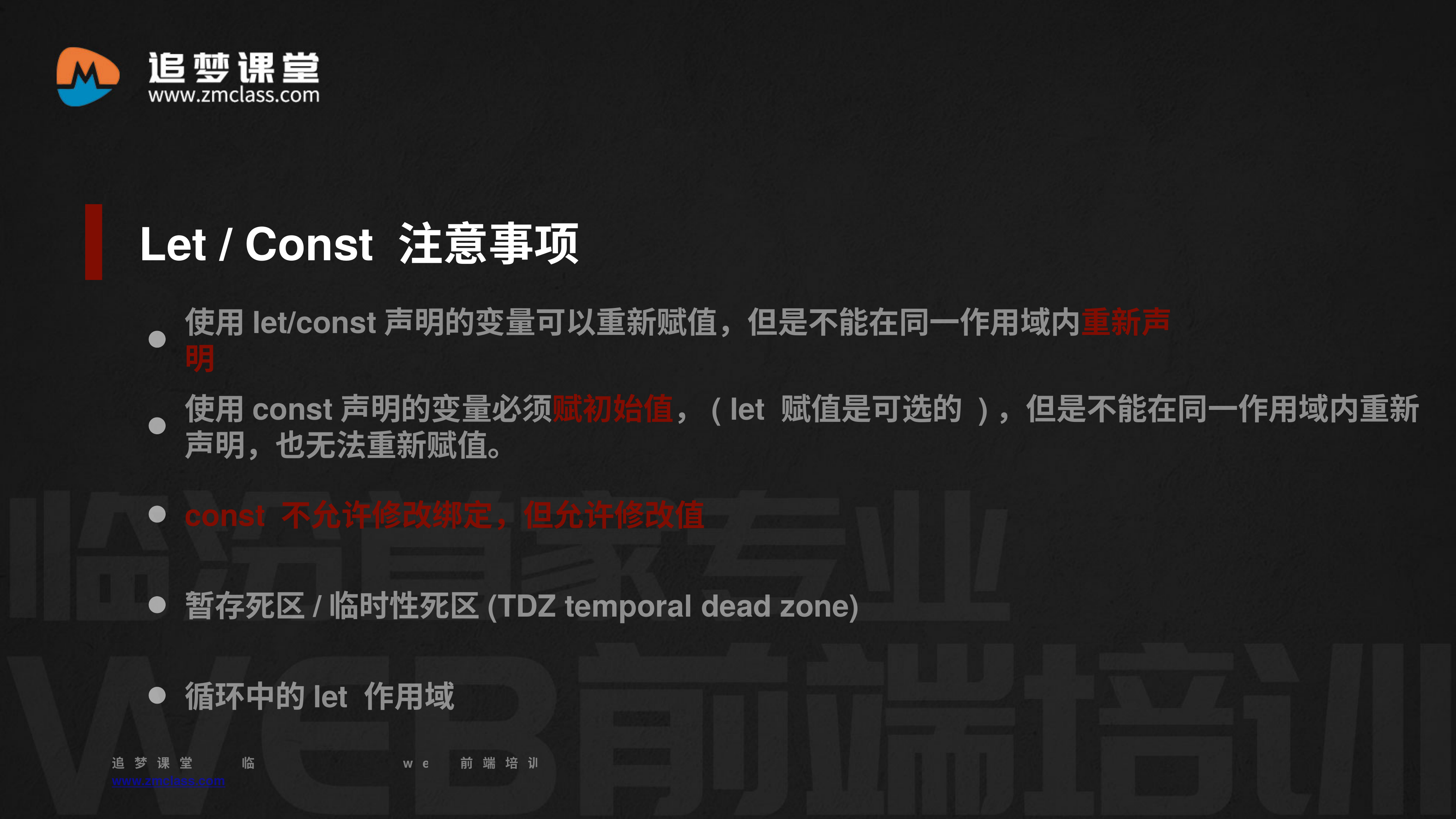

Let / Const 注意事项
使用let/const声明的变量可以重新赋值，但是不能在同一作用域内重新声明

使用const声明的变量必须赋初始值，( let 赋值是可选的 )，但是不能在同一作用域内重新声明，也无法重新赋值。

const 不允许修改绑定，但允许修改值

暂存死区/临时性死区(TDZ temporal dead zone)

循环中的let 作用域

追梦课堂   临汾首家专业的web前端培训机构                                                          www.zmclass.com
7